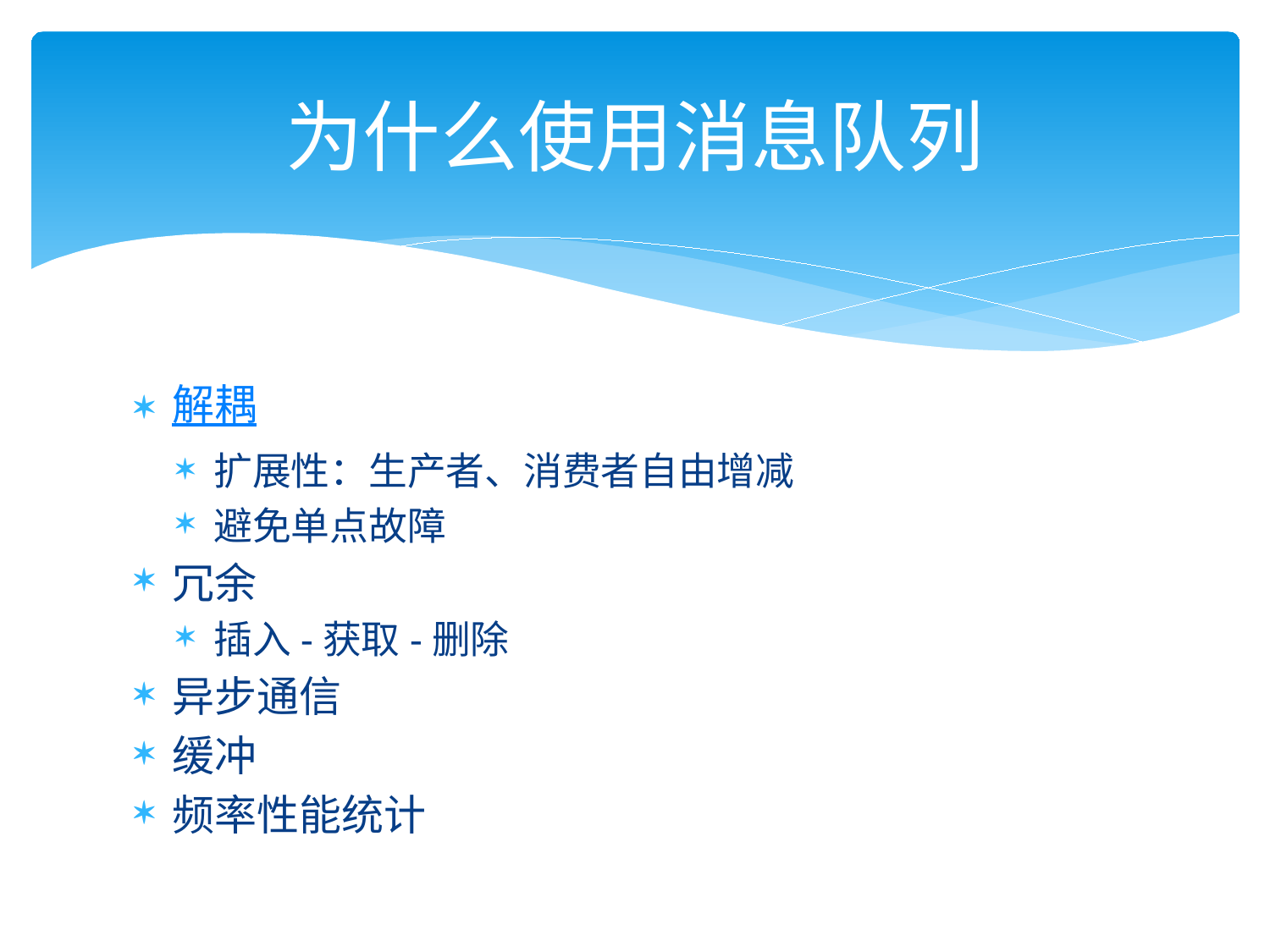

# 为什么使用消息队列
解耦
扩展性：生产者、消费者自由增减
避免单点故障
冗余
插入-获取-删除
异步通信
缓冲
频率性能统计